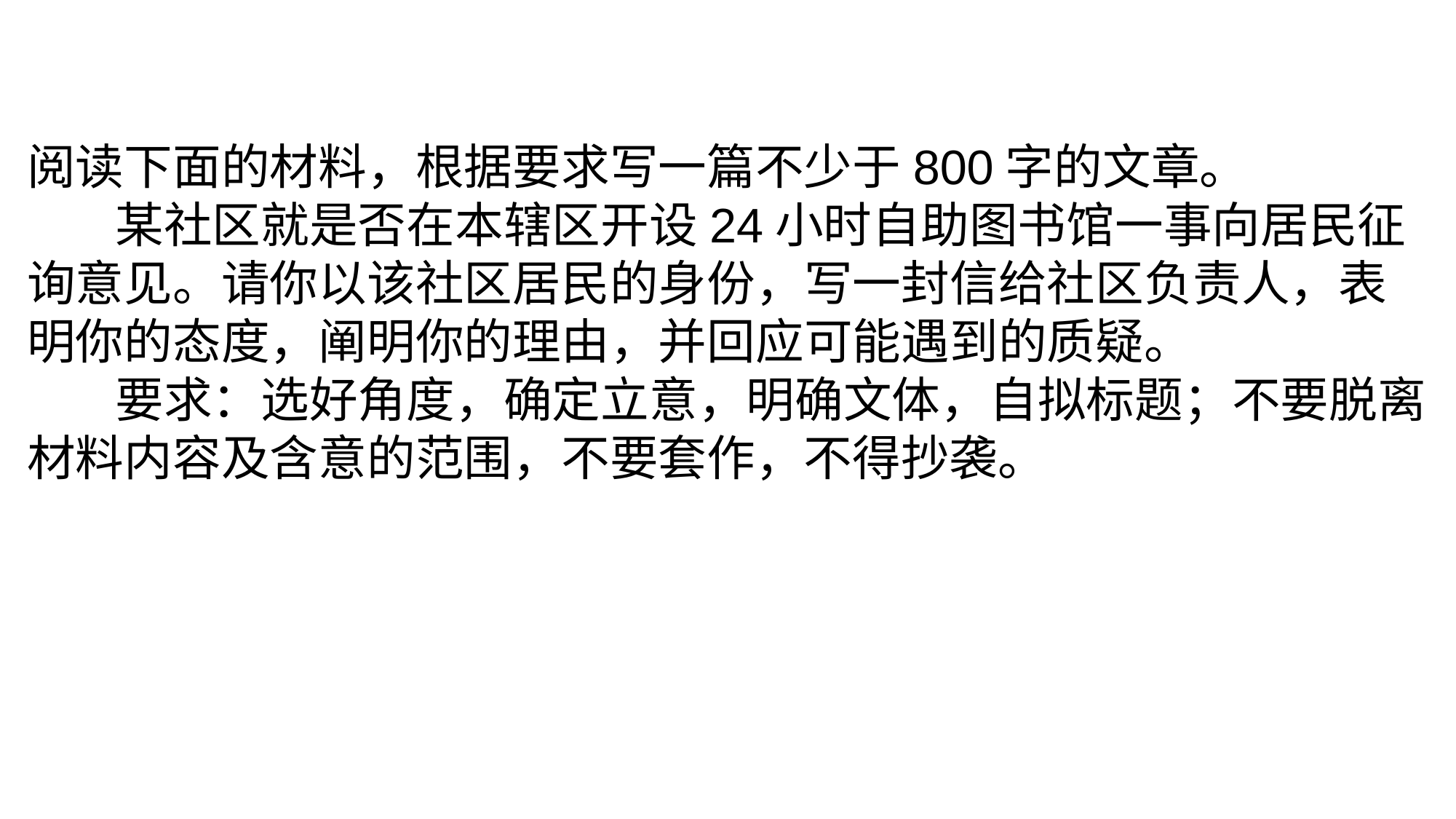

阅读下面的材料，根据要求写一篇不少于800字的文章。
       某社区就是否在本辖区开设24小时自助图书馆一事向居民征询意见。请你以该社区居民的身份，写一封信给社区负责人，表明你的态度，阐明你的理由，并回应可能遇到的质疑。
       要求：选好角度，确定立意，明确文体，自拟标题；不要脱离材料内容及含意的范围，不要套作，不得抄袭。